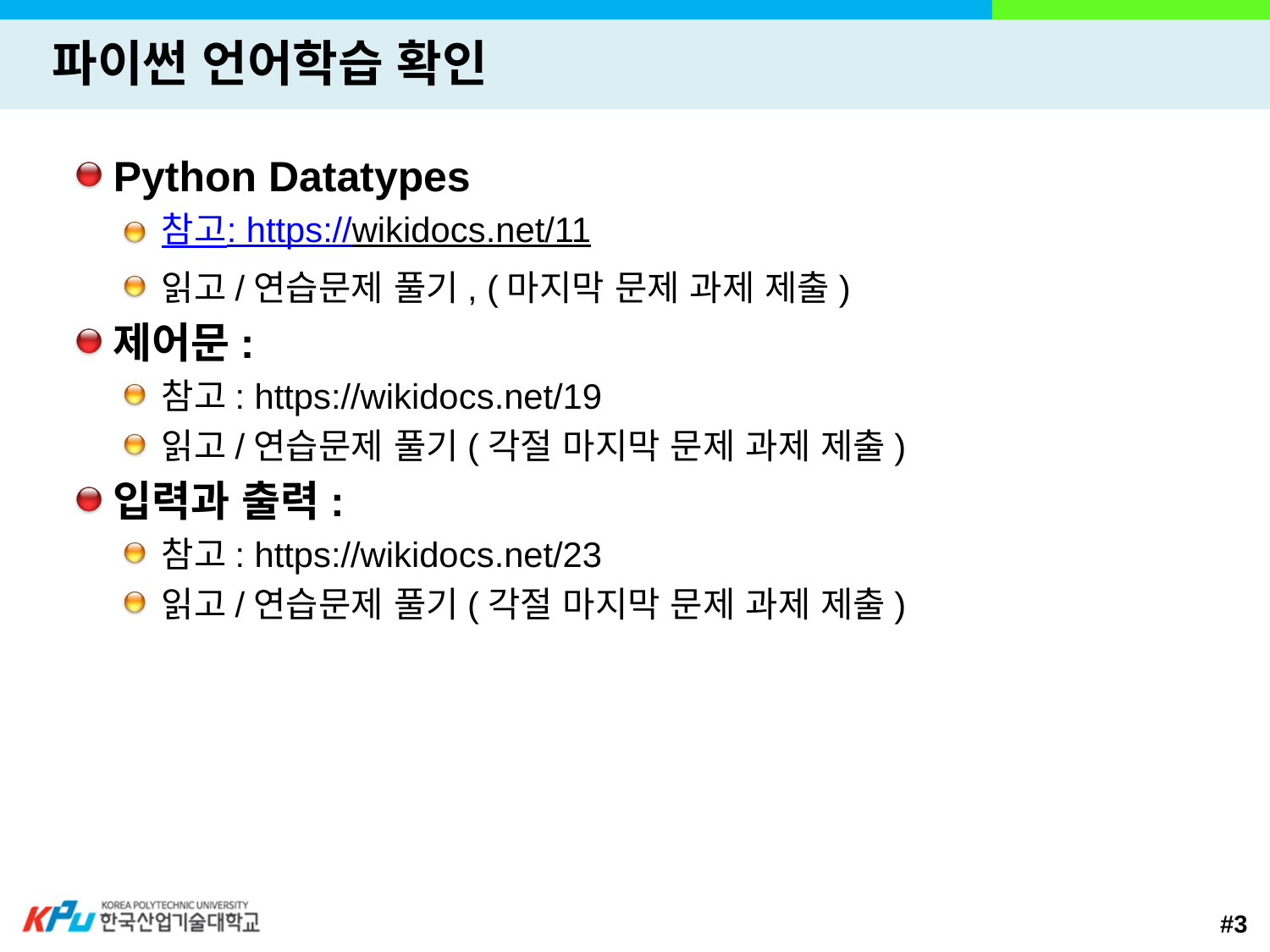

# 파이썬 언어학습 확인
Python Datatypes
참고: https://wikidocs.net/11
읽고/연습문제 풀기, (마지막 문제 과제 제출)
제어문:
참고: https://wikidocs.net/19
읽고/연습문제 풀기(각절 마지막 문제 과제 제출)
입력과 출력:
참고: https://wikidocs.net/23
읽고/연습문제 풀기(각절 마지막 문제 과제 제출)